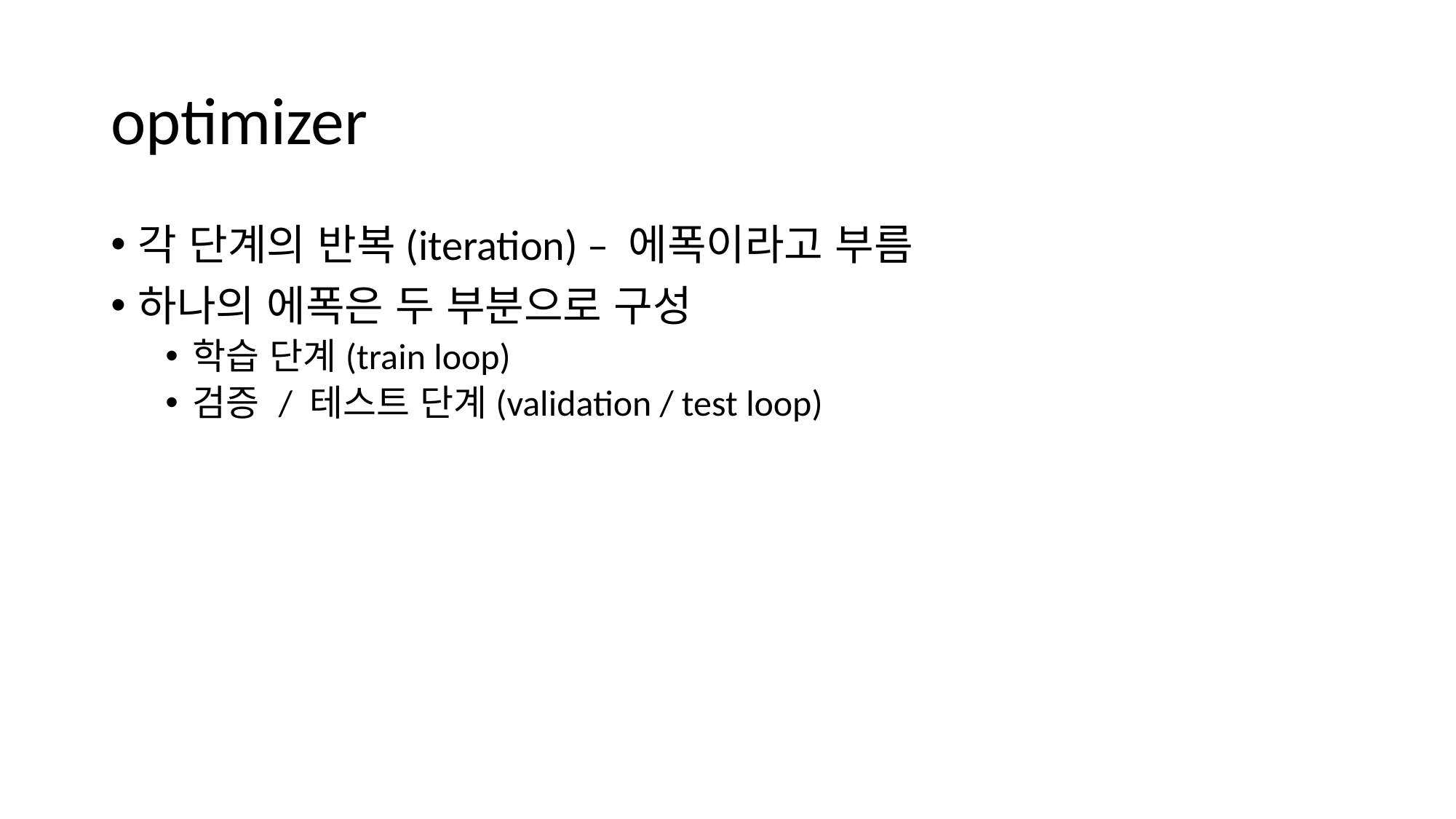

# optimizer
각 단계의 반복(iteration) – 에폭이라고 부름
하나의 에폭은 두 부분으로 구성
학습 단계(train loop)
검증 / 테스트 단계(validation / test loop)